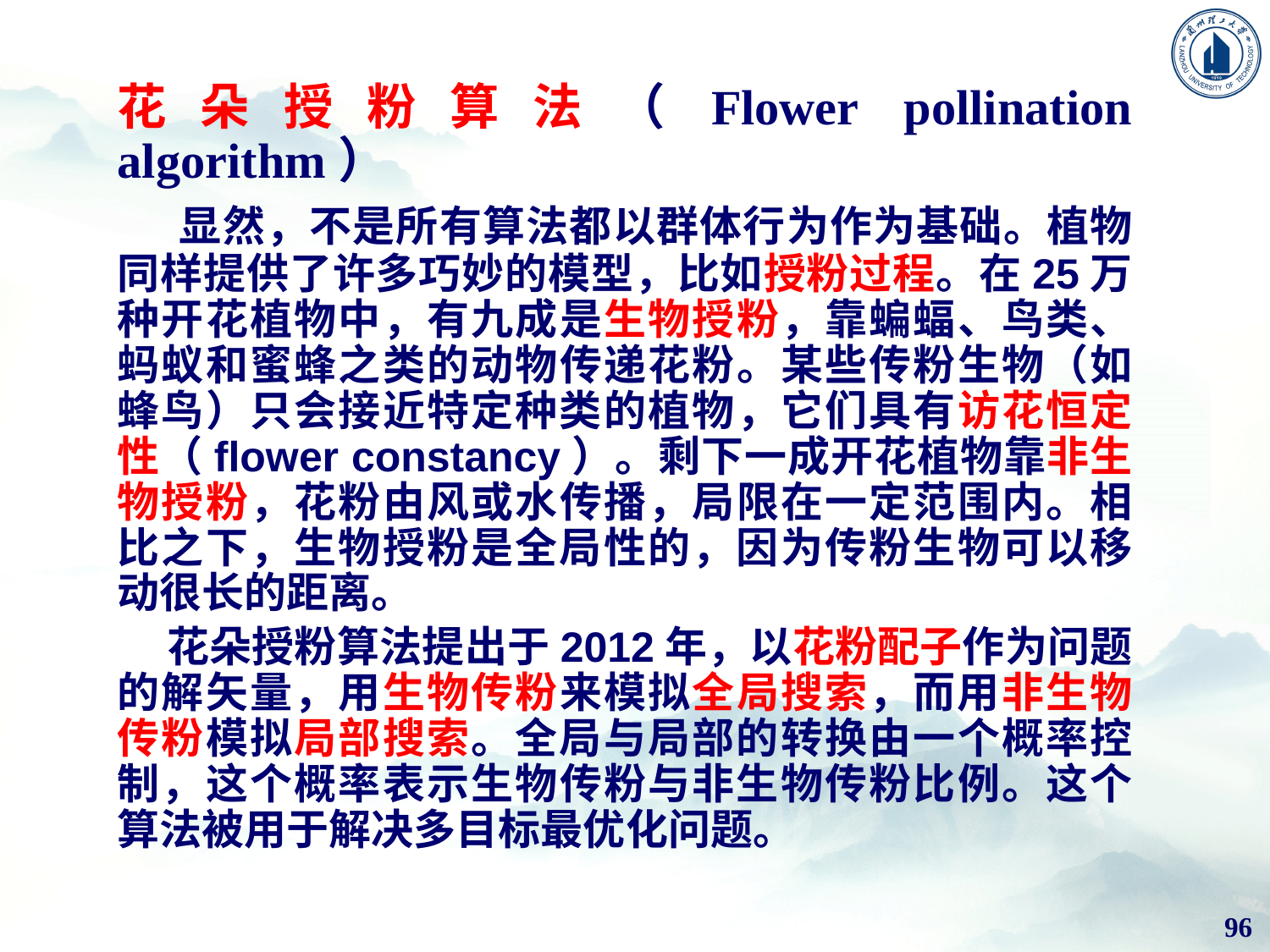

花朵授粉算法（Flower pollination algorithm）
    显然，不是所有算法都以群体行为作为基础。植物同样提供了许多巧妙的模型，比如授粉过程。在25万种开花植物中，有九成是生物授粉，靠蝙蝠、鸟类、蚂蚁和蜜蜂之类的动物传递花粉。某些传粉生物（如蜂鸟）只会接近特定种类的植物，它们具有访花恒定性（flower constancy）。剩下一成开花植物靠非生物授粉，花粉由风或水传播，局限在一定范围内。相比之下，生物授粉是全局性的，因为传粉生物可以移动很长的距离。
    花朵授粉算法提出于2012年，以花粉配子作为问题的解矢量，用生物传粉来模拟全局搜索，而用非生物传粉模拟局部搜索。全局与局部的转换由一个概率控制，这个概率表示生物传粉与非生物传粉比例。这个算法被用于解决多目标最优化问题。

96